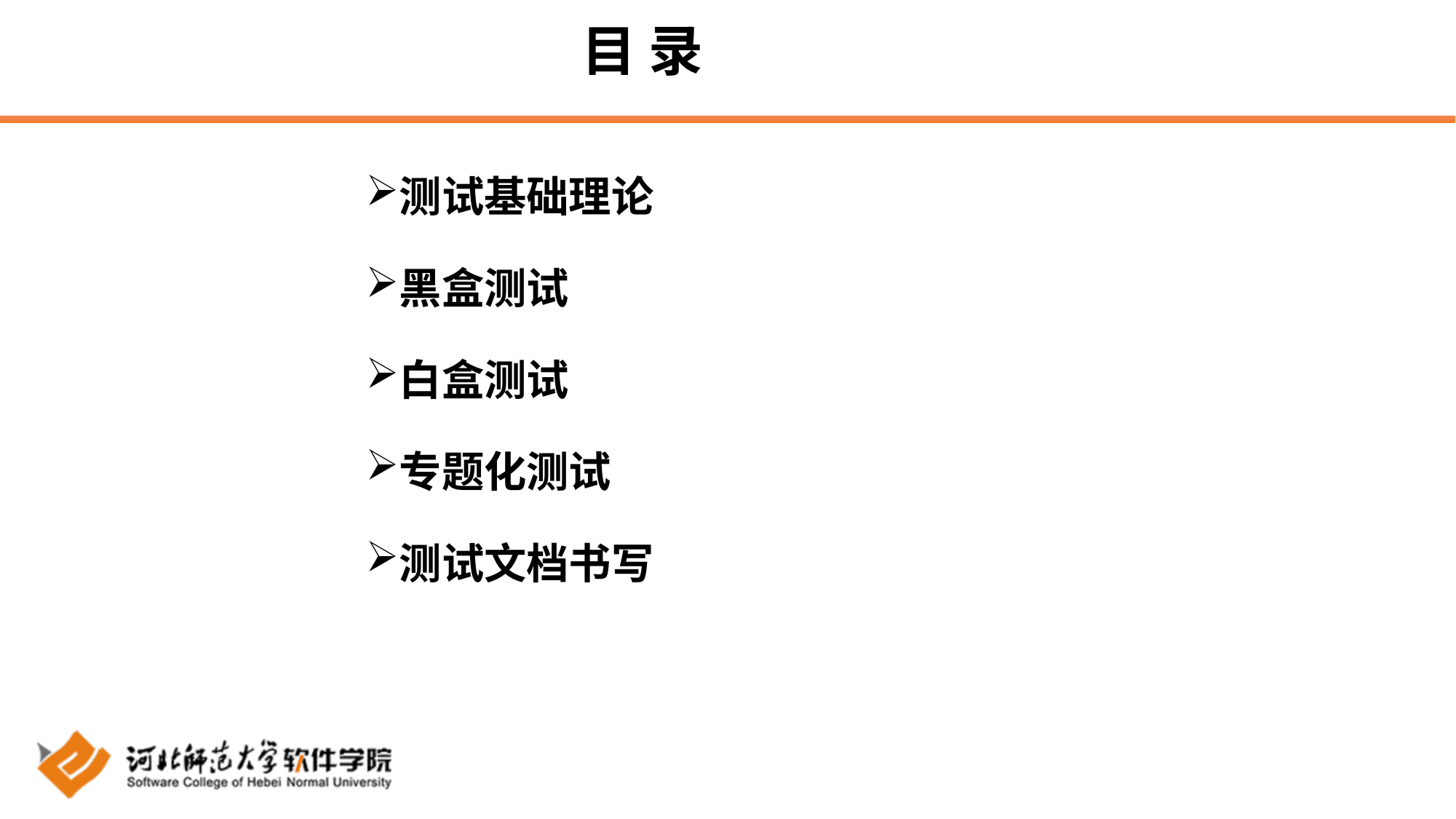

# 目 录
测试基础理论
黑盒测试
白盒测试
专题化测试
测试文档书写